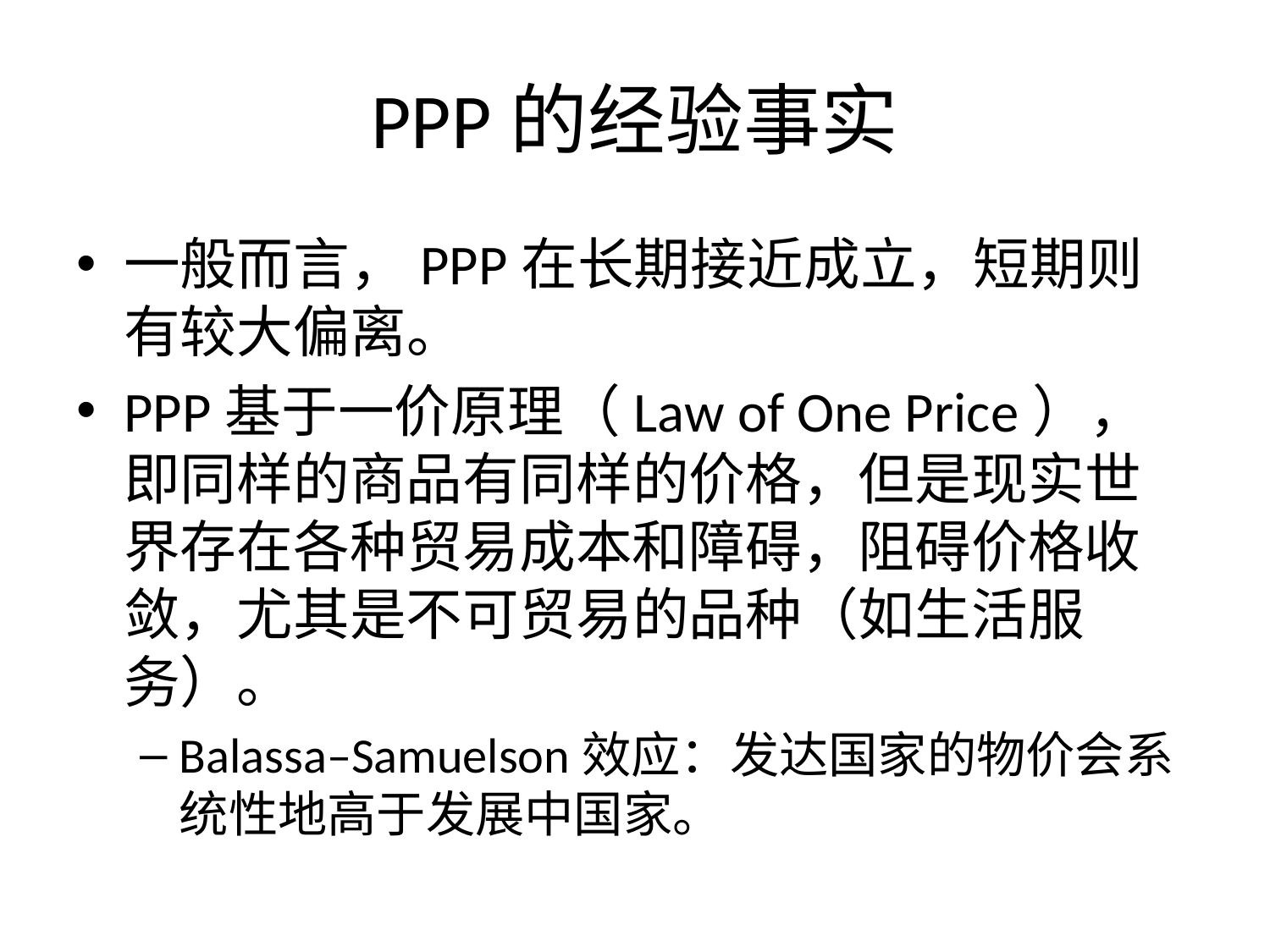

# PPP的经验事实
一般而言，PPP在长期接近成立，短期则有较大偏离。
PPP基于一价原理（Law of One Price），即同样的商品有同样的价格，但是现实世界存在各种贸易成本和障碍，阻碍价格收敛，尤其是不可贸易的品种（如生活服务）。
Balassa–Samuelson效应：发达国家的物价会系统性地高于发展中国家。